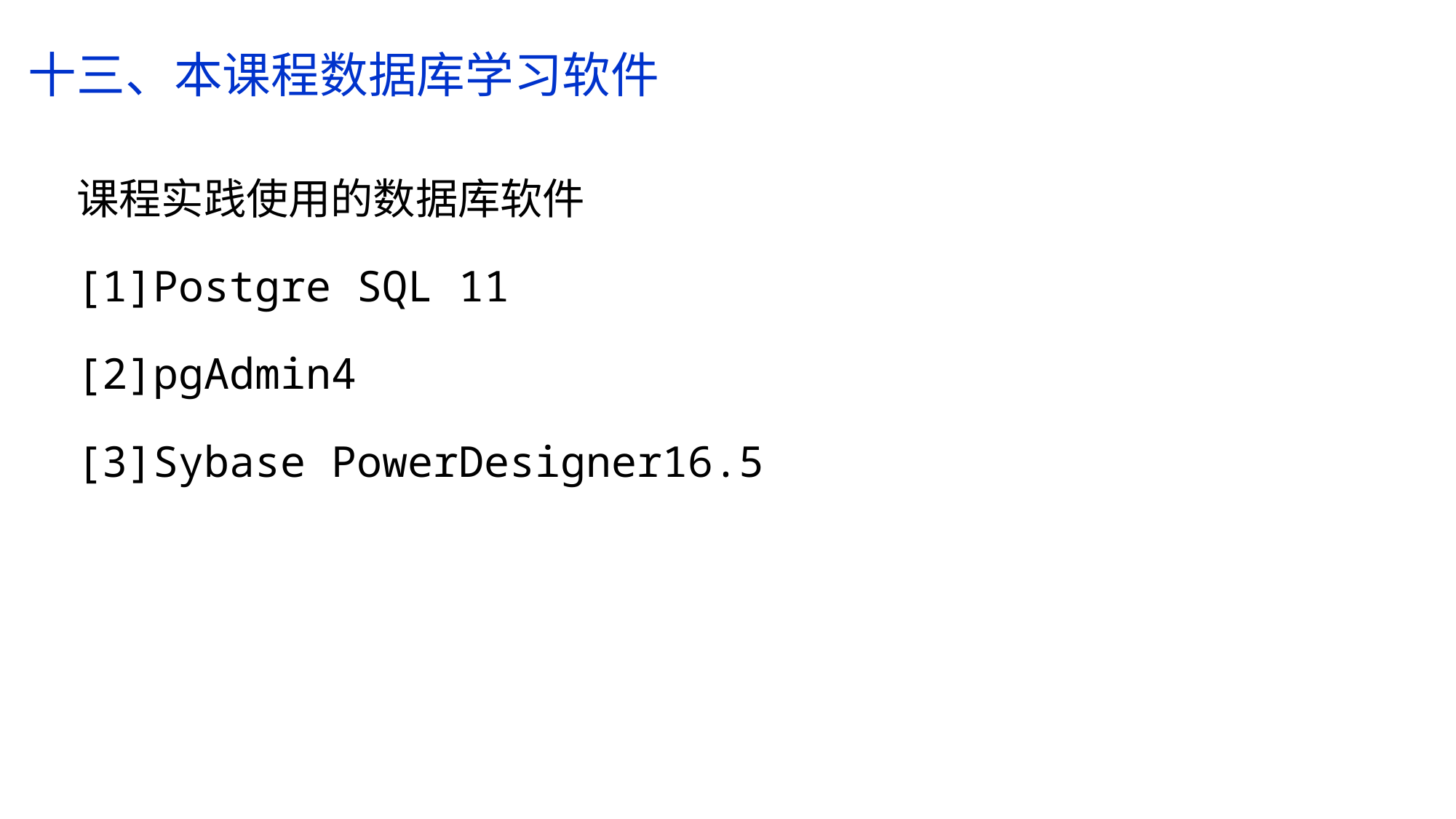

十三、本课程数据库学习软件
课程实践使用的数据库软件
[1]Postgre SQL 11
[2]pgAdmin4
[3]Sybase PowerDesigner16.5